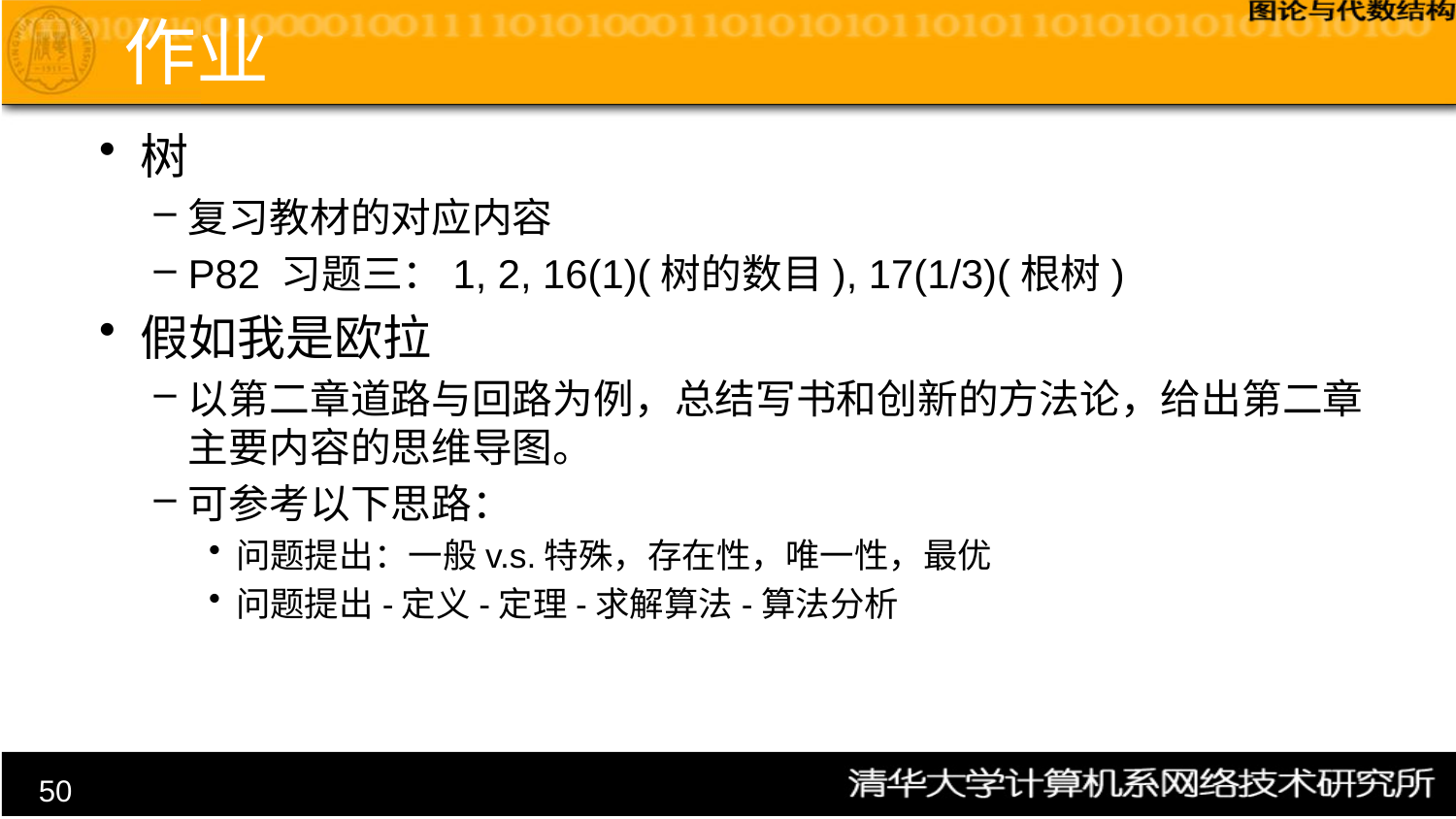

# 作业
树
复习教材的对应内容
P82 习题三：1, 2, 16(1)(树的数目), 17(1/3)(根树)
假如我是欧拉
以第二章道路与回路为例，总结写书和创新的方法论，给出第二章主要内容的思维导图。
可参考以下思路：
问题提出：一般v.s.特殊，存在性，唯一性，最优
问题提出-定义-定理-求解算法-算法分析